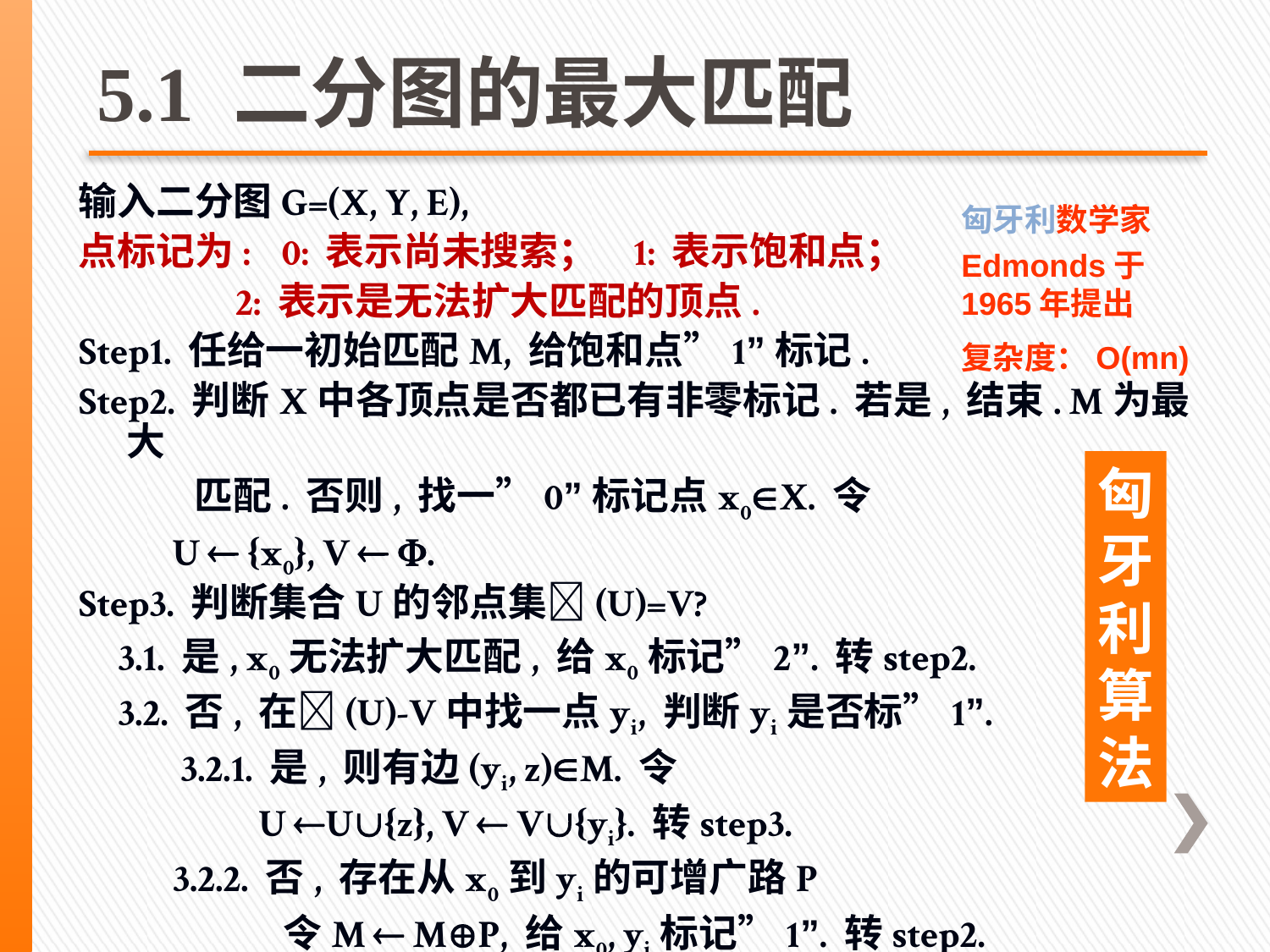

# 5.1 二分图的最大匹配
输入二分图G=(X, Y, E),
点标记为:    0: 表示尚未搜索；   1: 表示饱和点；
                    2: 表示是无法扩大匹配的顶点.
Step1. 任给一初始匹配M, 给饱和点”1”标记.
Step2. 判断X中各顶点是否都已有非零标记. 若是, 结束. M为最大
            匹配. 否则, 找一”0”标记点x0∈X. 令
            U ← {x0}, V ← Φ.
Step3. 判断集合U的邻点集Γ(U)=V?
     3.1. 是, x0无法扩大匹配, 给x0标记”2”. 转step2.
     3.2. 否, 在Γ(U)-V中找一点yi, 判断yi是否标”1”.
             3.2.1. 是, 则有边(yi, z)∈M. 令
                       U ←U∪{z}, V ← V∪{yi}. 转step3.
            3.2.2. 否, 存在从x0到yi的可增广路P
                      令M ← M⊕P, 给x0, yi标记”1”. 转step2.
匈牙利数学家Edmonds于1965年提出
复杂度：O(mn)
匈牙利算法